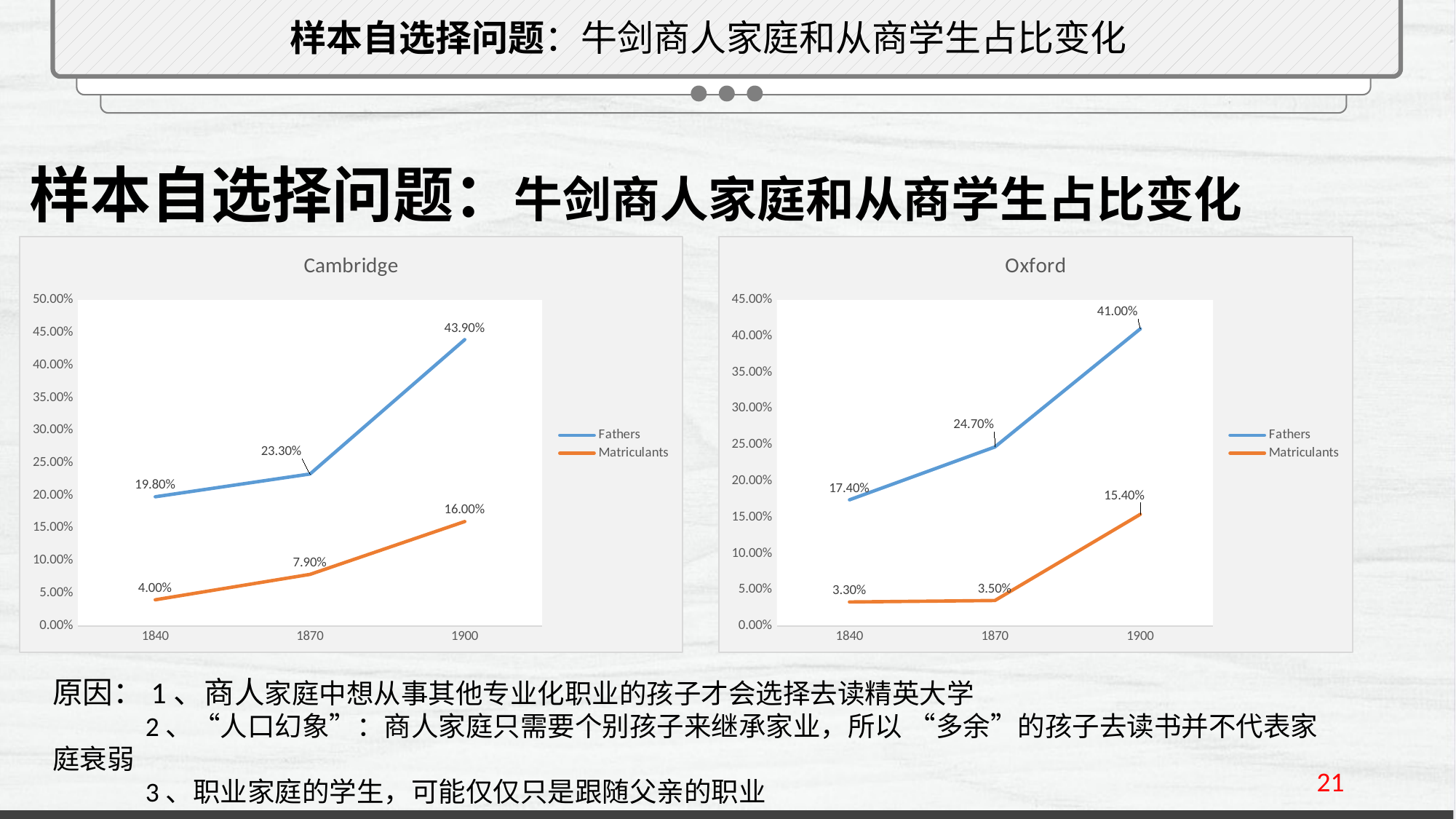

样本自选择问题：牛剑商人家庭和从商学生占比变化
样本自选择问题：牛剑商人家庭和从商学生占比变化

### Chart: Cambridge

| Category | Fathers | Matriculants |
|---|---|---|
| 1840 | 0.198 | 0.04 |
| 1870 | 0.233 | 0.079 |
| 1900 | 0.439 | 0.16 |

### Chart: Oxford

| Category | Fathers | Matriculants |
|---|---|---|
| 1840 | 0.174 | 0.033 |
| 1870 | 0.247 | 0.035 |
| 1900 | 0.41 | 0.154 |
原因：1、商人家庭中想从事其他专业化职业的孩子才会选择去读精英大学
               2、“人口幻象”：商人家庭只需要个别孩子来继承家业，所以 “多余”的孩子去读书并不代表家庭衰弱
               3、职业家庭的学生，可能仅仅只是跟随父亲的职业
21